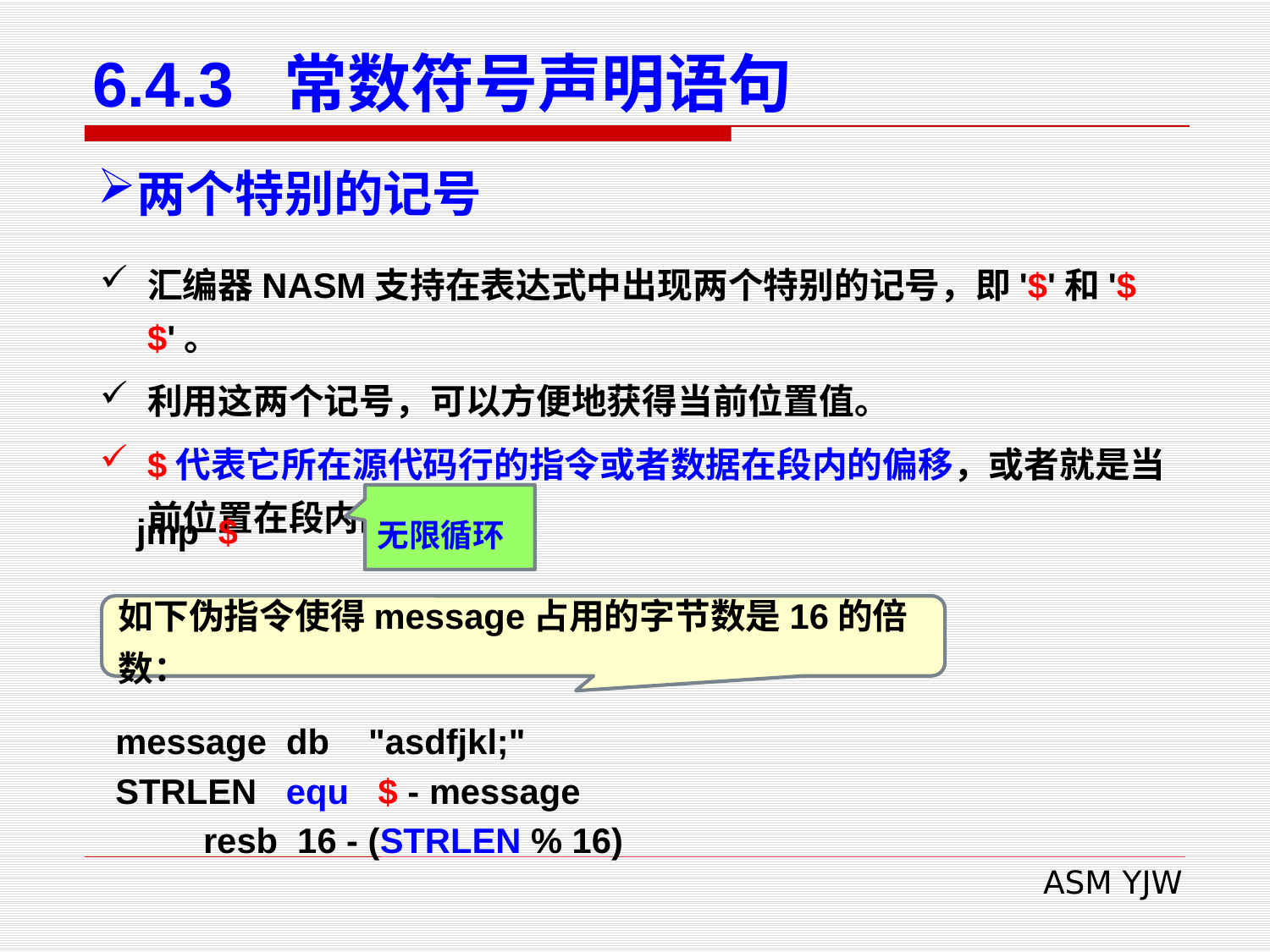

# 6.4.3  常数符号声明语句
两个特别的记号

汇编器NASM支持在表达式中出现两个特别的记号，即'$'和'$$'。
利用这两个记号，可以方便地获得当前位置值。
$代表它所在源代码行的指令或者数据在段内的偏移，或者就是当前位置在段内的偏移。
无限循环
    jmp  $
如下伪指令使得message占用的字节数是16的倍数：
message  db    "asdfjkl;"
STRLEN   equ   $ - message
         resb  16 - (STRLEN % 16)